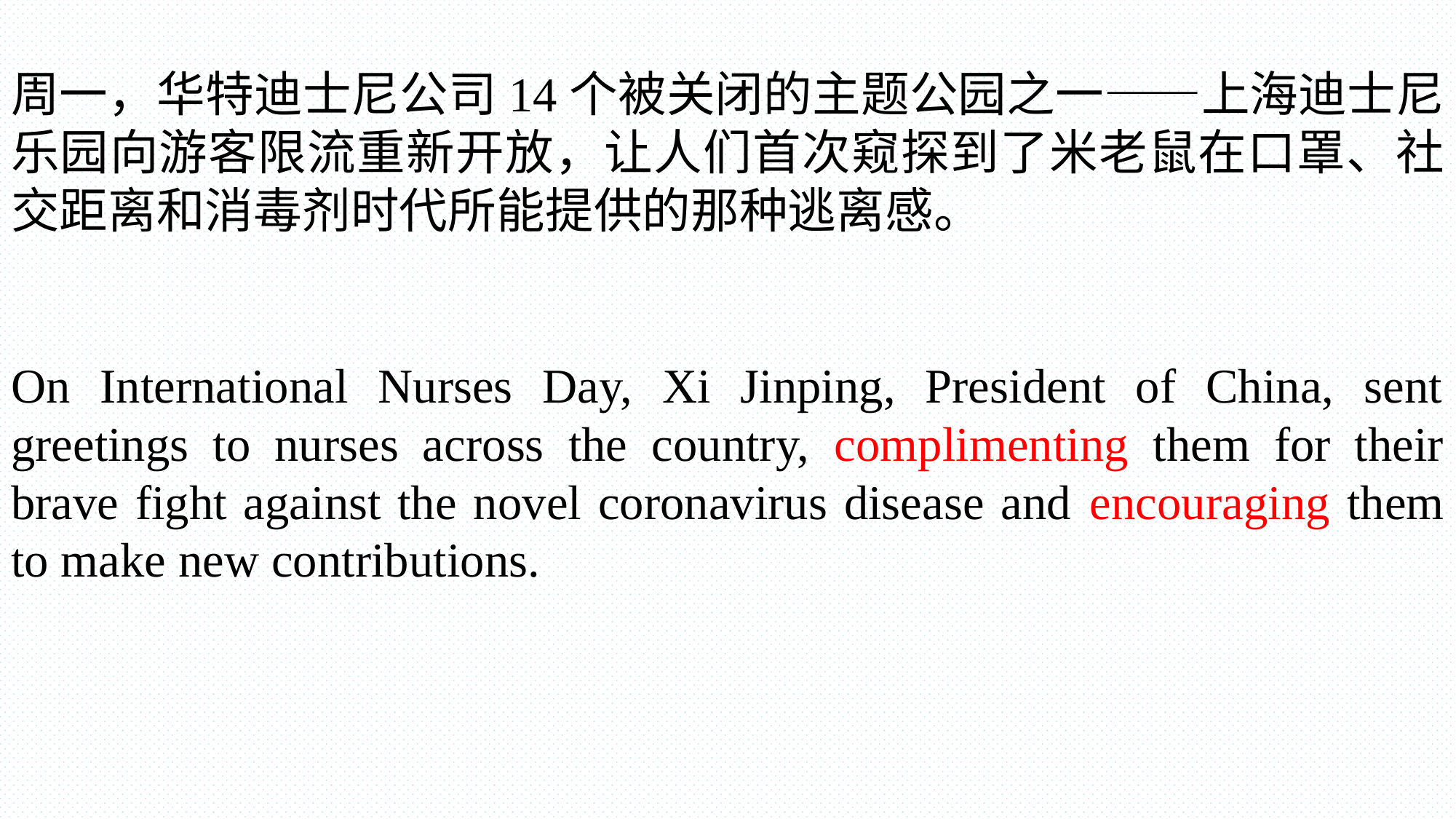

周一，华特迪士尼公司14个被关闭的主题公园之一——上海迪士尼乐园向游客限流重新开放，让人们首次窥探到了米老鼠在口罩、社交距离和消毒剂时代所能提供的那种逃离感。

On International Nurses Day, Xi Jinping, President of China, sent greetings to nurses across the country, complimenting them for their brave fight against the novel coronavirus disease and encouraging them to make new contributions.